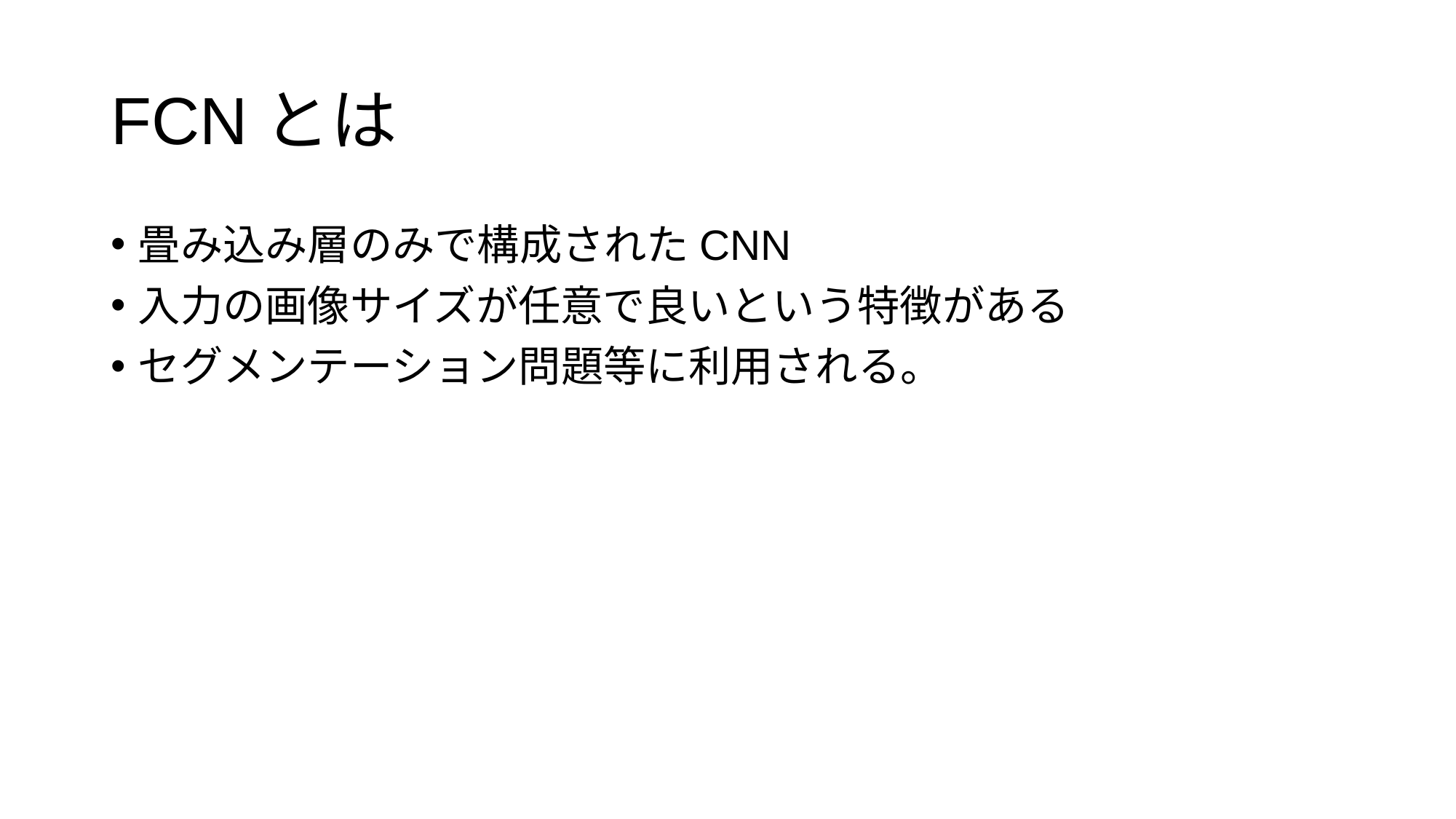

# FCNとは
畳み込み層のみで構成されたCNN
入力の画像サイズが任意で良いという特徴がある
セグメンテーション問題等に利用される。